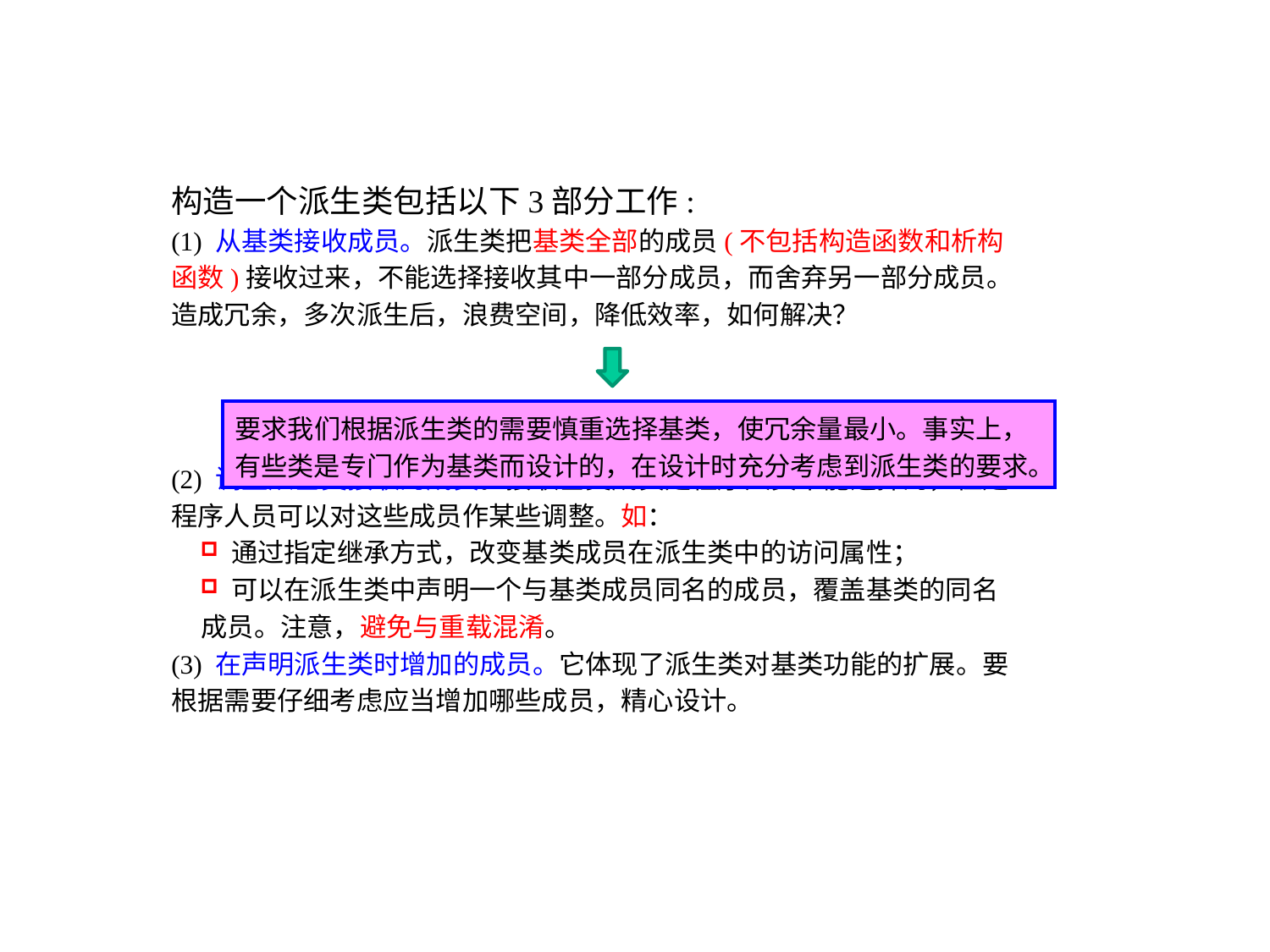

构造一个派生类包括以下3部分工作:
(1) 从基类接收成员。派生类把基类全部的成员(不包括构造函数和析构函数)接收过来，不能选择接收其中一部分成员，而舍弃另一部分成员。
造成冗余，多次派生后，浪费空间，降低效率，如何解决？

(2) 调整从基类接收的成员。接收基类成员是程序人员不能选择的，但是程序人员可以对这些成员作某些调整。如：
 通过指定继承方式，改变基类成员在派生类中的访问属性；
 可以在派生类中声明一个与基类成员同名的成员，覆盖基类的同名成员。注意，避免与重载混淆。
(3) 在声明派生类时增加的成员。它体现了派生类对基类功能的扩展。要根据需要仔细考虑应当增加哪些成员，精心设计。

要求我们根据派生类的需要慎重选择基类，使冗余量最小。事实上，有些类是专门作为基类而设计的，在设计时充分考虑到派生类的要求。